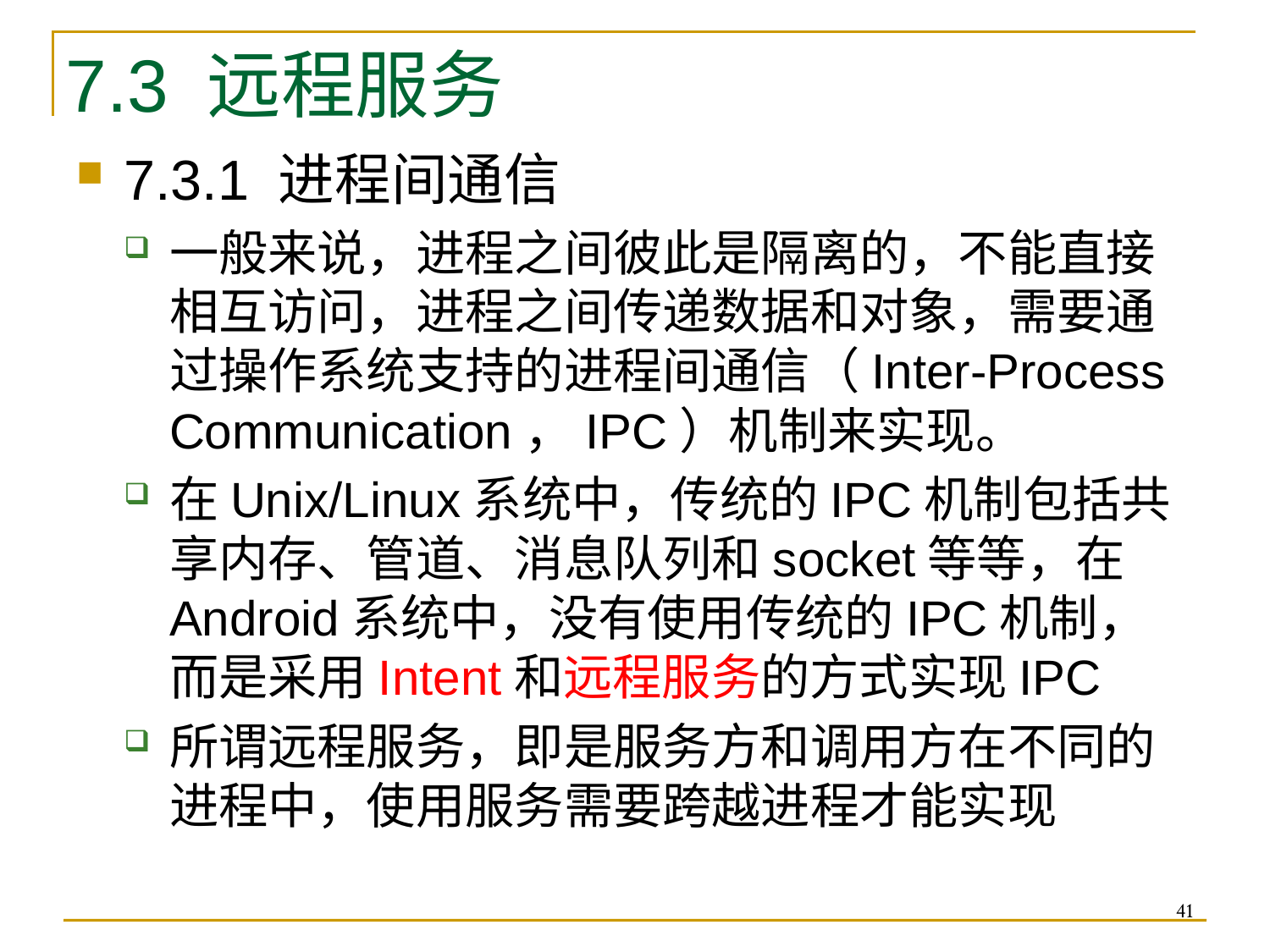

7.3 远程服务
7.3.1 进程间通信
一般来说，进程之间彼此是隔离的，不能直接相互访问，进程之间传递数据和对象，需要通过操作系统支持的进程间通信（Inter-Process Communication，IPC）机制来实现。
在Unix/Linux系统中，传统的IPC机制包括共享内存、管道、消息队列和socket等等，在Android系统中，没有使用传统的IPC机制，而是采用Intent和远程服务的方式实现IPC
所谓远程服务，即是服务方和调用方在不同的进程中，使用服务需要跨越进程才能实现

41